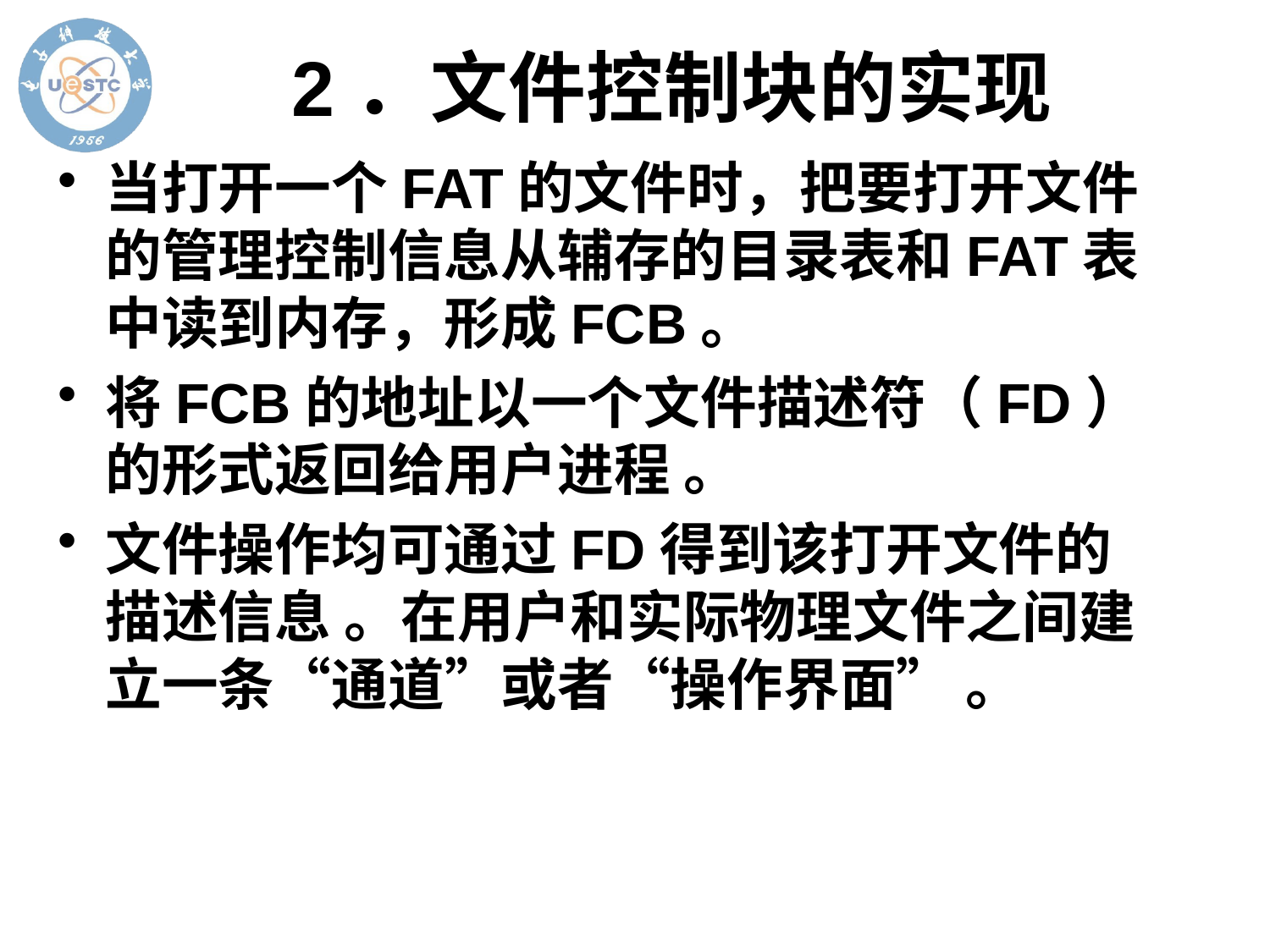

# 2．文件控制块的实现
当打开一个FAT的文件时，把要打开文件的管理控制信息从辅存的目录表和FAT表中读到内存，形成FCB。
将FCB的地址以一个文件描述符（FD）的形式返回给用户进程 。
文件操作均可通过FD得到该打开文件的描述信息 。在用户和实际物理文件之间建立一条“通道”或者“操作界面” 。